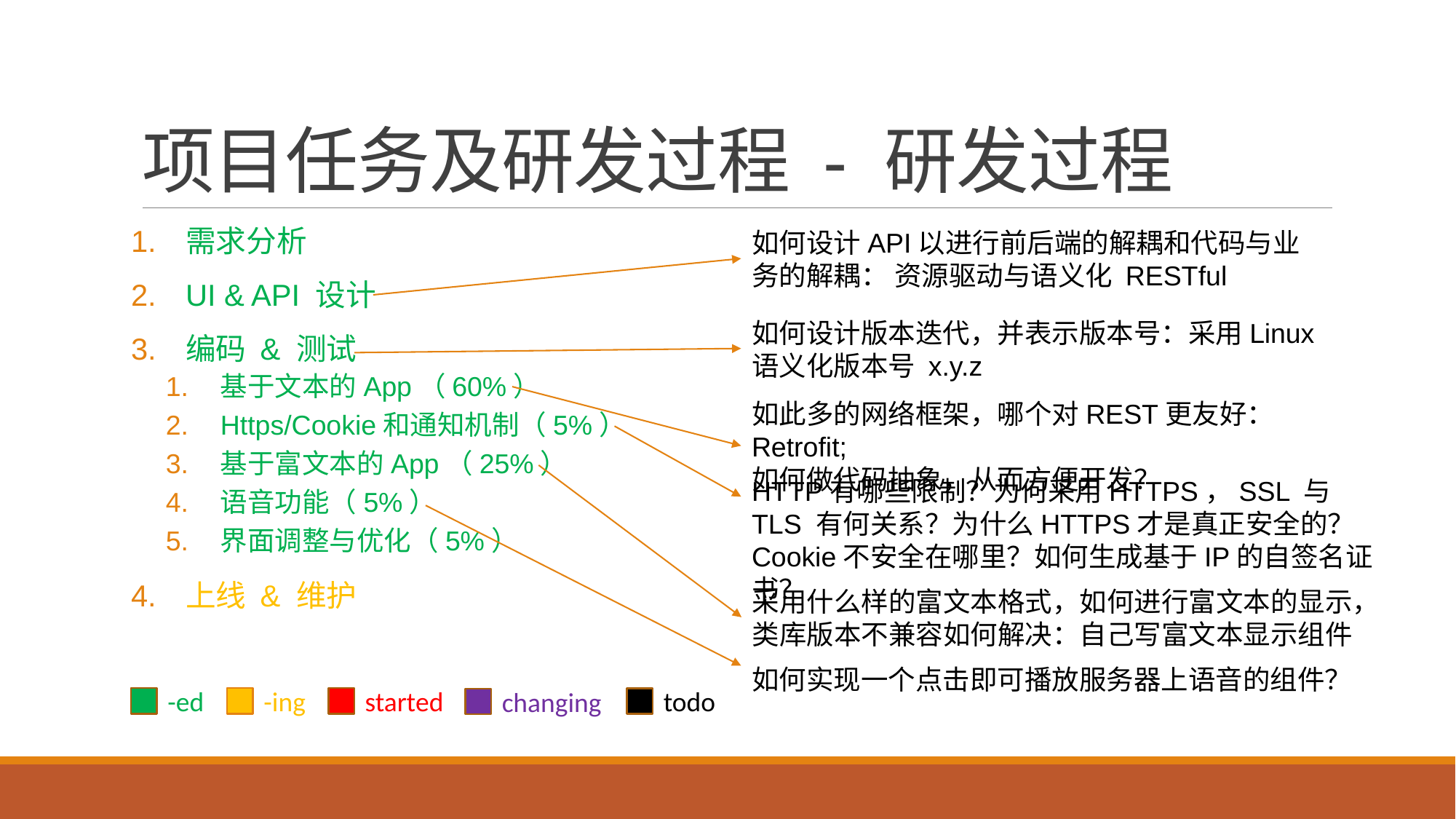

# 项目任务及研发过程 - 研发过程
需求分析
UI & API 设计
编码 & 测试
基于文本的App（60%）
Https/Cookie和通知机制（5%）
基于富文本的App（25%）
语音功能（5%）
界面调整与优化（5%）
上线 & 维护
如何设计API以进行前后端的解耦和代码与业务的解耦： 资源驱动与语义化 RESTful
如何设计版本迭代，并表示版本号：采用Linux语义化版本号 x.y.z
如此多的网络框架，哪个对REST更友好：Retrofit;
如何做代码抽象，从而方便开发？
HTTP有哪些限制？为何采用HTTPS，SSL 与 TLS 有何关系？为什么HTTPS才是真正安全的？Cookie不安全在哪里？如何生成基于IP的自签名证书？
采用什么样的富文本格式，如何进行富文本的显示，类库版本不兼容如何解决：自己写富文本显示组件
如何实现一个点击即可播放服务器上语音的组件？
-ed
-ing
started
todo
changing